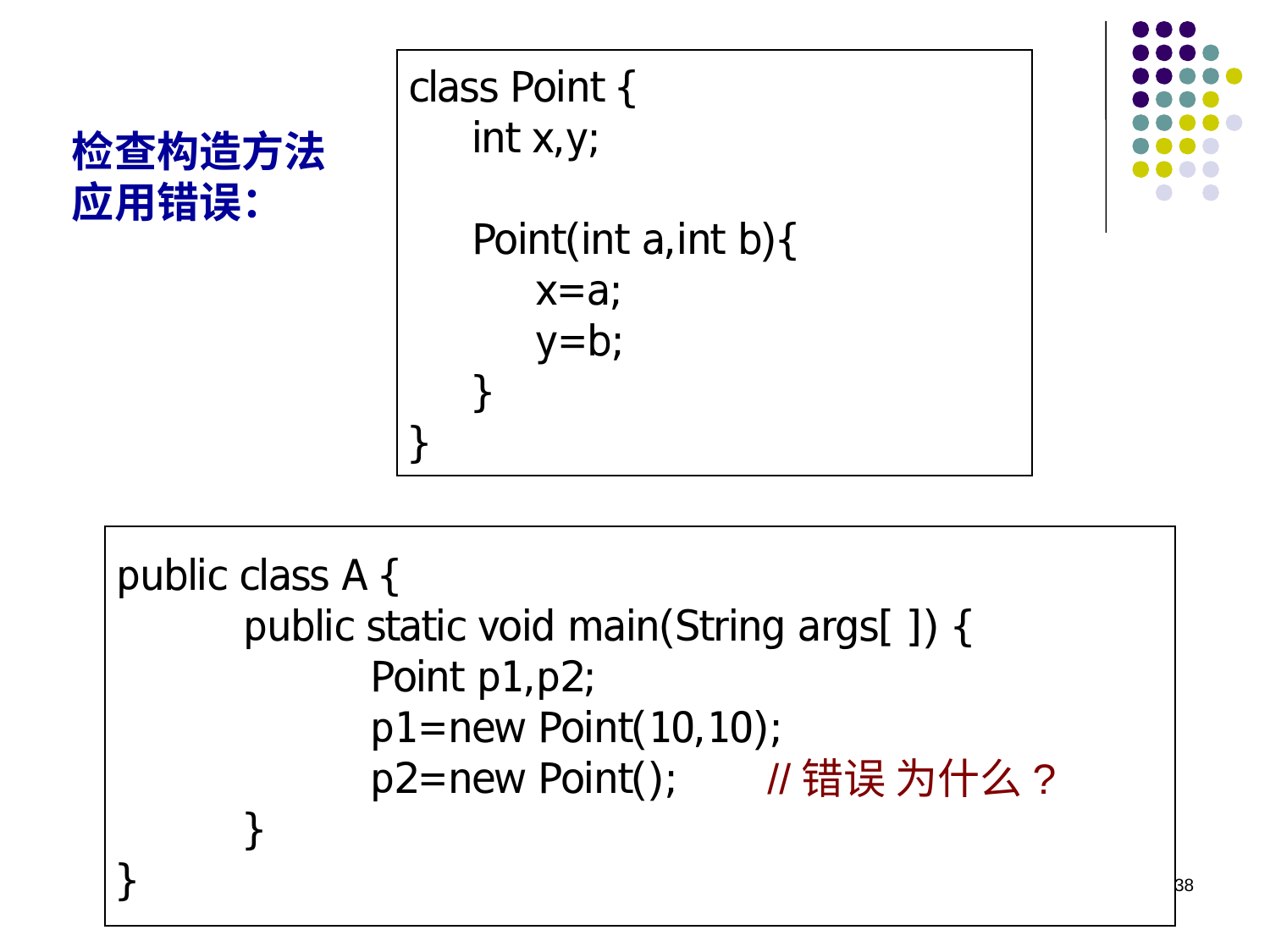

class Point {
int x,y;

Point(int a,int b){
x=a;
y=b;
}
}
检查构造方法应用错误：
public class A {
	public static void main(String args[ ]) {
		Point p1,p2;
		p1=new Point(10,10);
		p2=new Point();
	}
}
//错误 为什么?
38